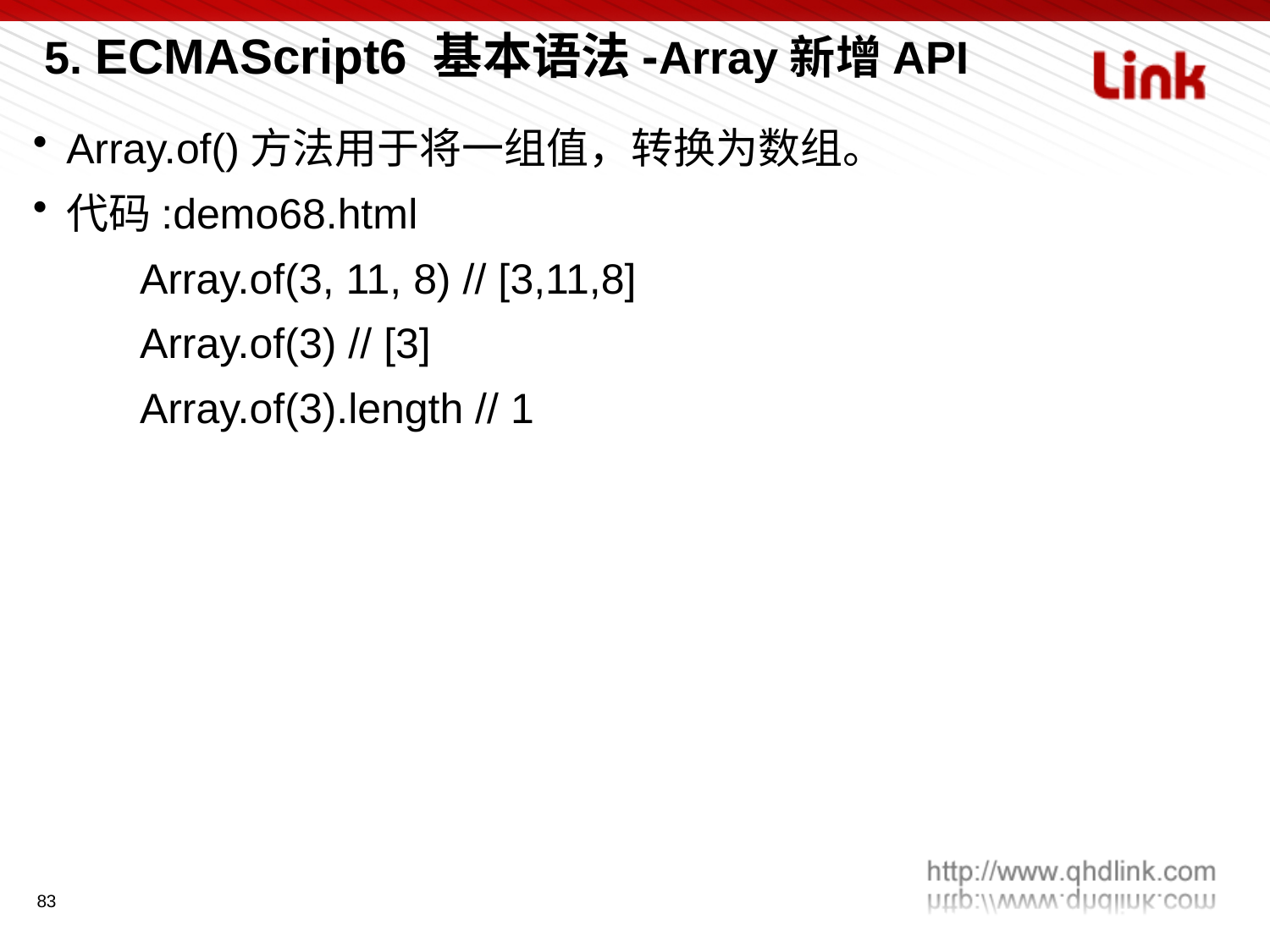

5. ECMAScript6 基本语法-Array新增API
Array.of()方法用于将一组值，转换为数组。
代码:demo68.html
         Array.of(3, 11, 8) // [3,11,8]
         Array.of(3) // [3]
         Array.of(3).length // 1

83